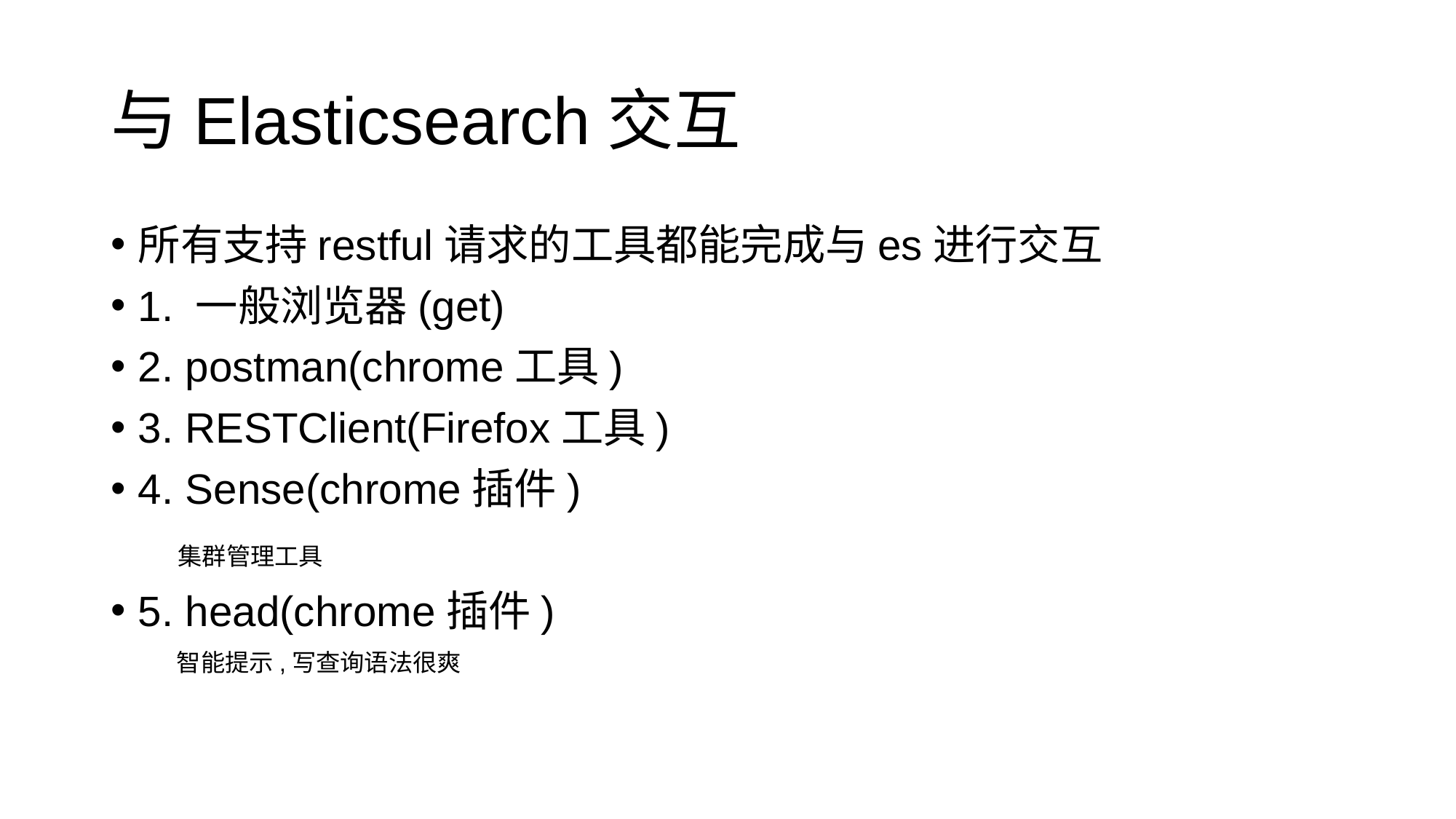

# 与Elasticsearch交互
所有支持restful请求的工具都能完成与es进行交互
1. 一般浏览器(get)
2. postman(chrome工具)
3. RESTClient(Firefox工具)
4. Sense(chrome插件)
      集群管理工具
5. head(chrome插件)
           智能提示,写查询语法很爽